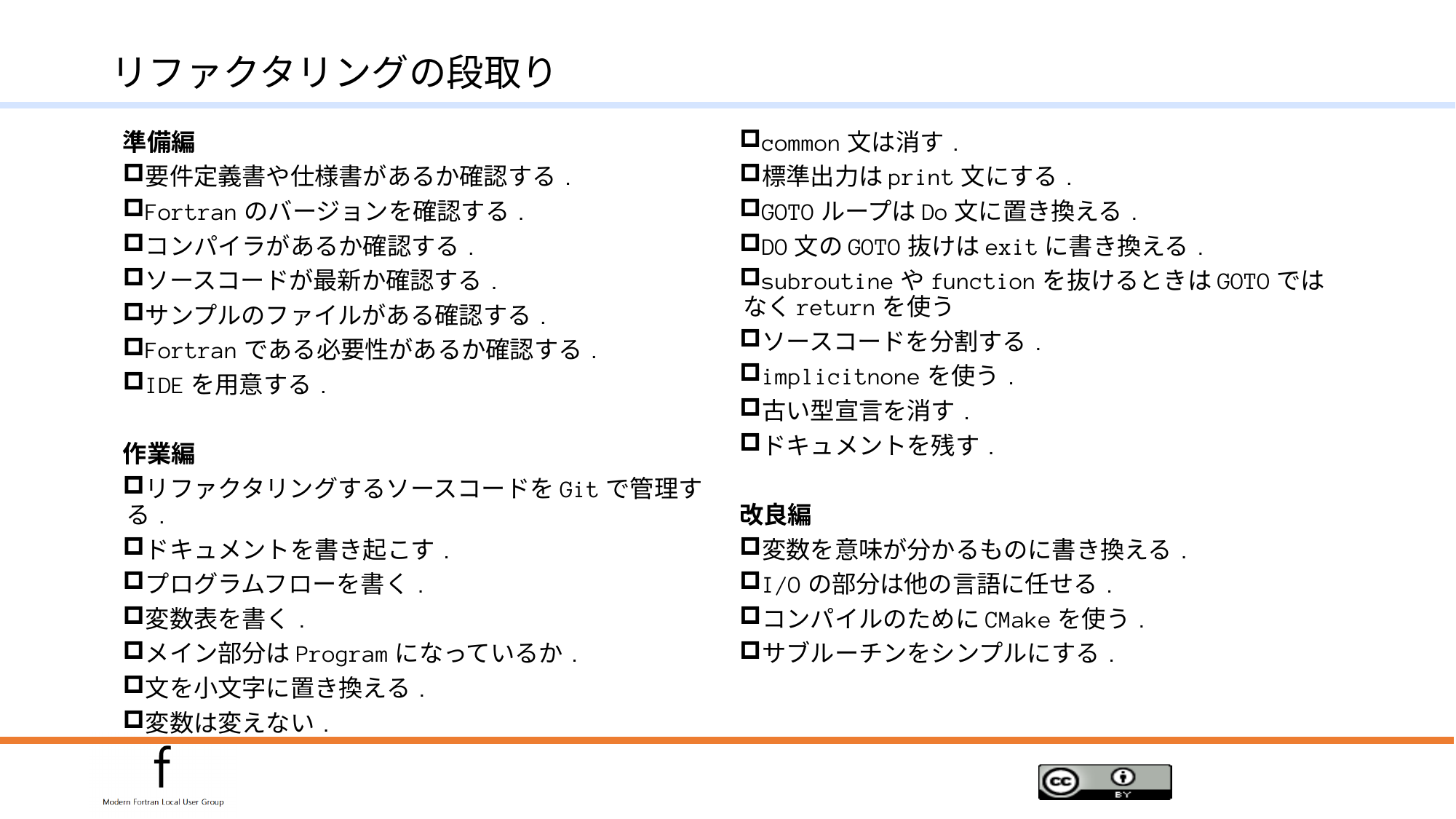

# リファクタリングの段取り
準備編
要件定義書や仕様書があるか確認する.
Fortranのバージョンを確認する.
コンパイラがあるか確認する.
ソースコードが最新か確認する.
サンプルのファイルがある確認する.
Fortranである必要性があるか確認する.
IDEを用意する.

作業編
リファクタリングするソースコードをGitで管理する.
ドキュメントを書き起こす.
プログラムフローを書く.
変数表を書く.
メイン部分はProgramになっているか.
文を小文字に置き換える.
変数は変えない.
common文は消す.
標準出力はprint文にする.
GOTOループはDo文に置き換える.
DO文のGOTO抜けはexitに書き換える.
subroutineやfunctionを抜けるときはGOTOではなくreturnを使う
ソースコードを分割する.
implicitnoneを使う.
古い型宣言を消す.
ドキュメントを残す.

改良編
変数を意味が分かるものに書き換える.
I/Oの部分は他の言語に任せる.
コンパイルのためにCMakeを使う.
サブルーチンをシンプルにする.